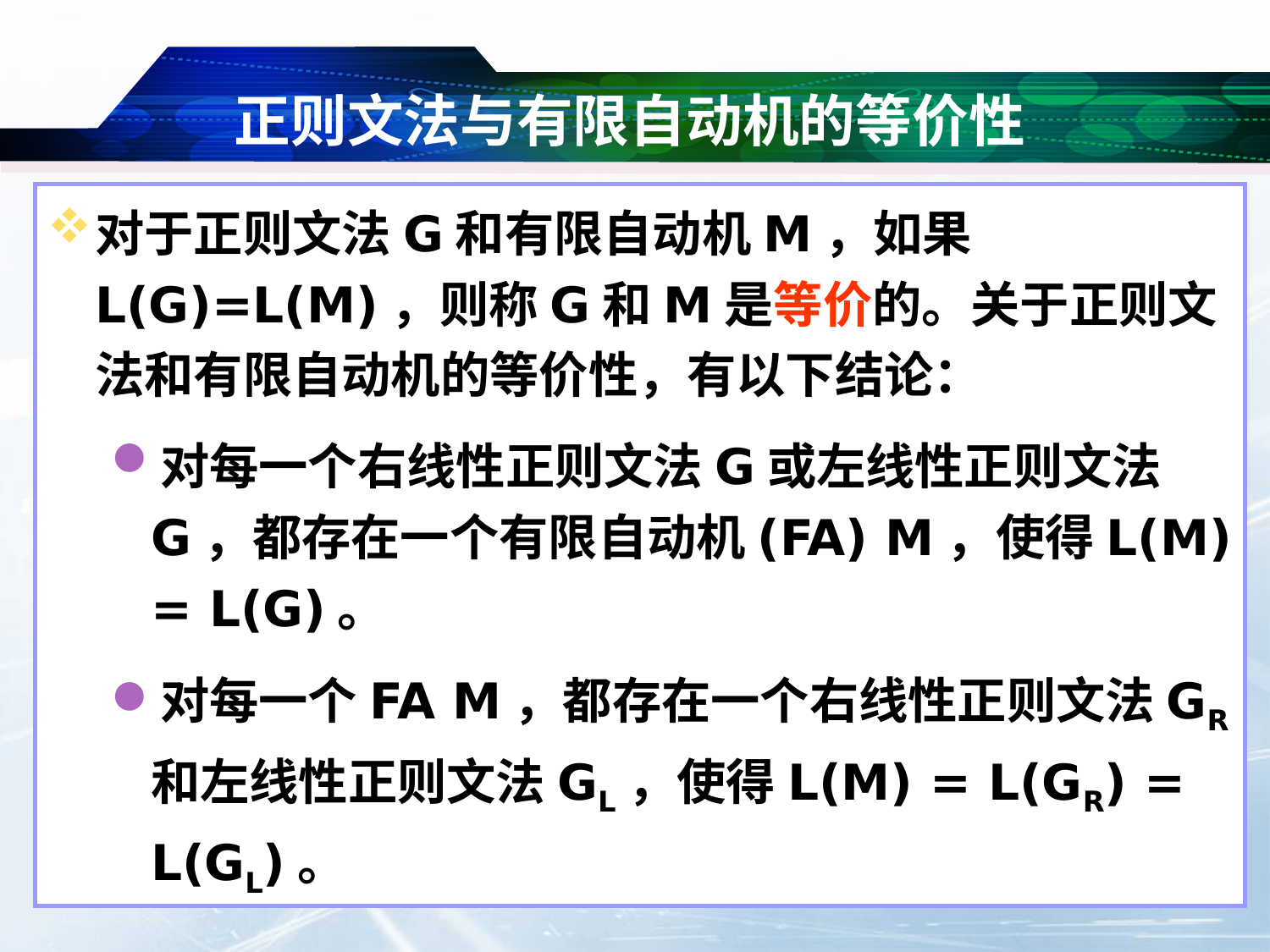

# 正则文法与有限自动机的等价性
对于正则文法G和有限自动机M，如果L(G)=L(M)，则称G和M是等价的。关于正则文法和有限自动机的等价性，有以下结论：
对每一个右线性正则文法G或左线性正则文法G，都存在一个有限自动机(FA) M，使得L(M) = L(G)。
对每一个FA M，都存在一个右线性正则文法GR和左线性正则文法GL，使得L(M) = L(GR) = L(GL)。